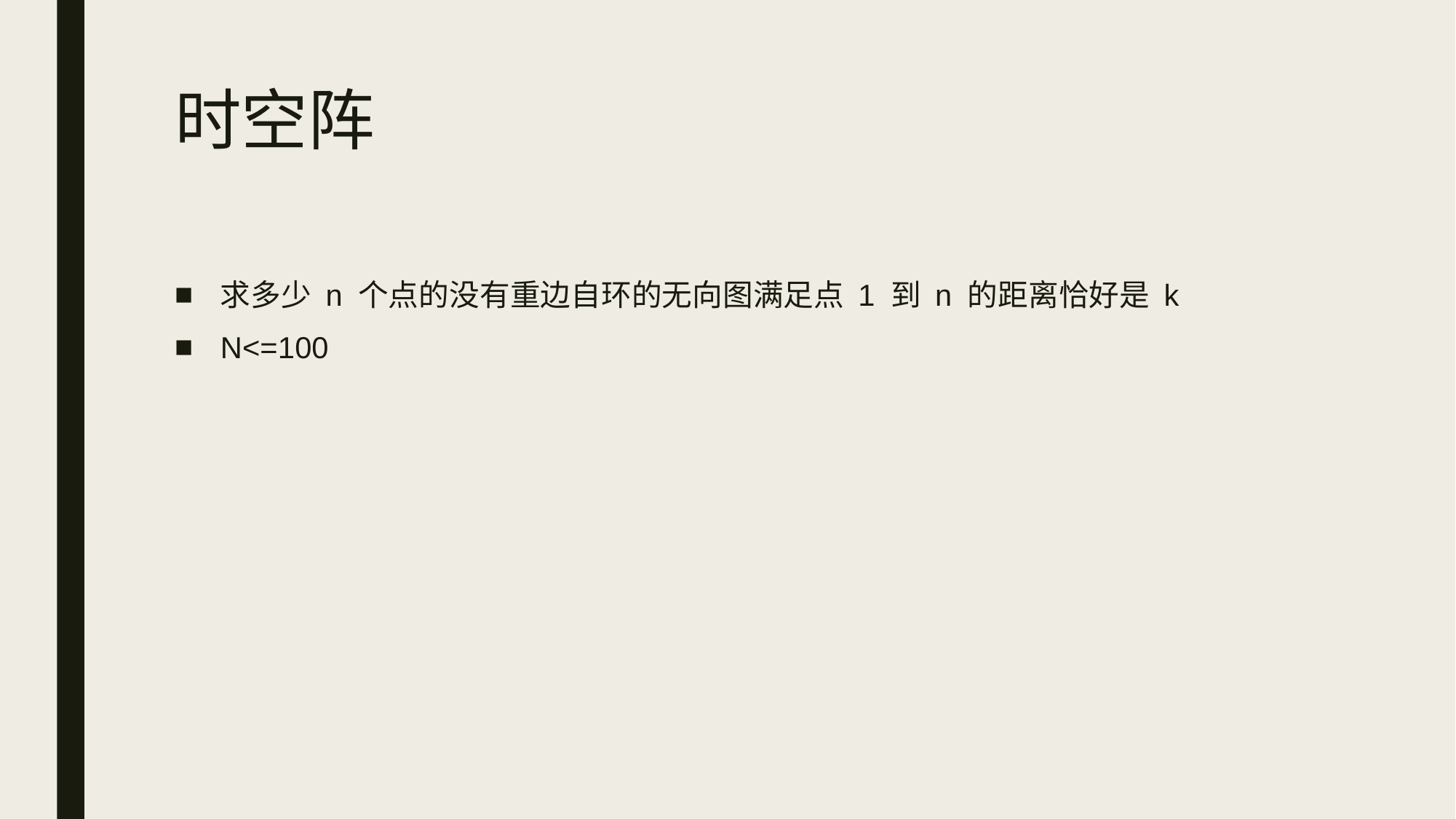

# 时空阵
求多少 n 个点的没有重边自环的无向图满足点 1 到 n 的距离恰好是 k
N<=100